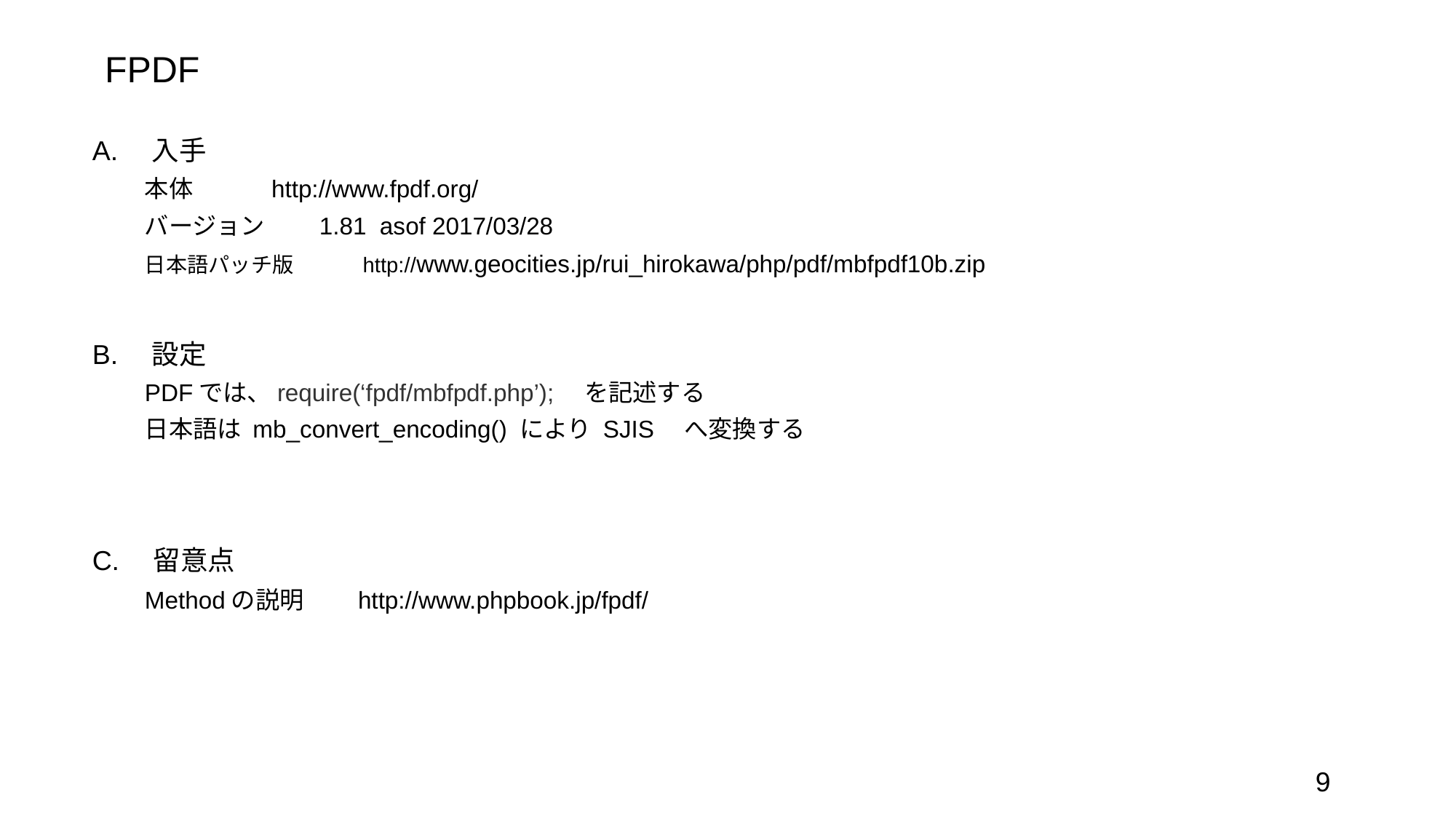

FPDF
A.　入手
本体　　　http://www.fpdf.org/
バージョン　　1.81  asof 2017/03/28
日本語パッチ版　　　http://www.geocities.jp/rui_hirokawa/php/pdf/mbfpdf10b.zip
B.　設定
PDFでは、require(‘fpdf/mbfpdf.php’);　を記述する
日本語は mb_convert_encoding() により SJIS　へ変換する
C.　留意点
Methodの説明　　http://www.phpbook.jp/fpdf/